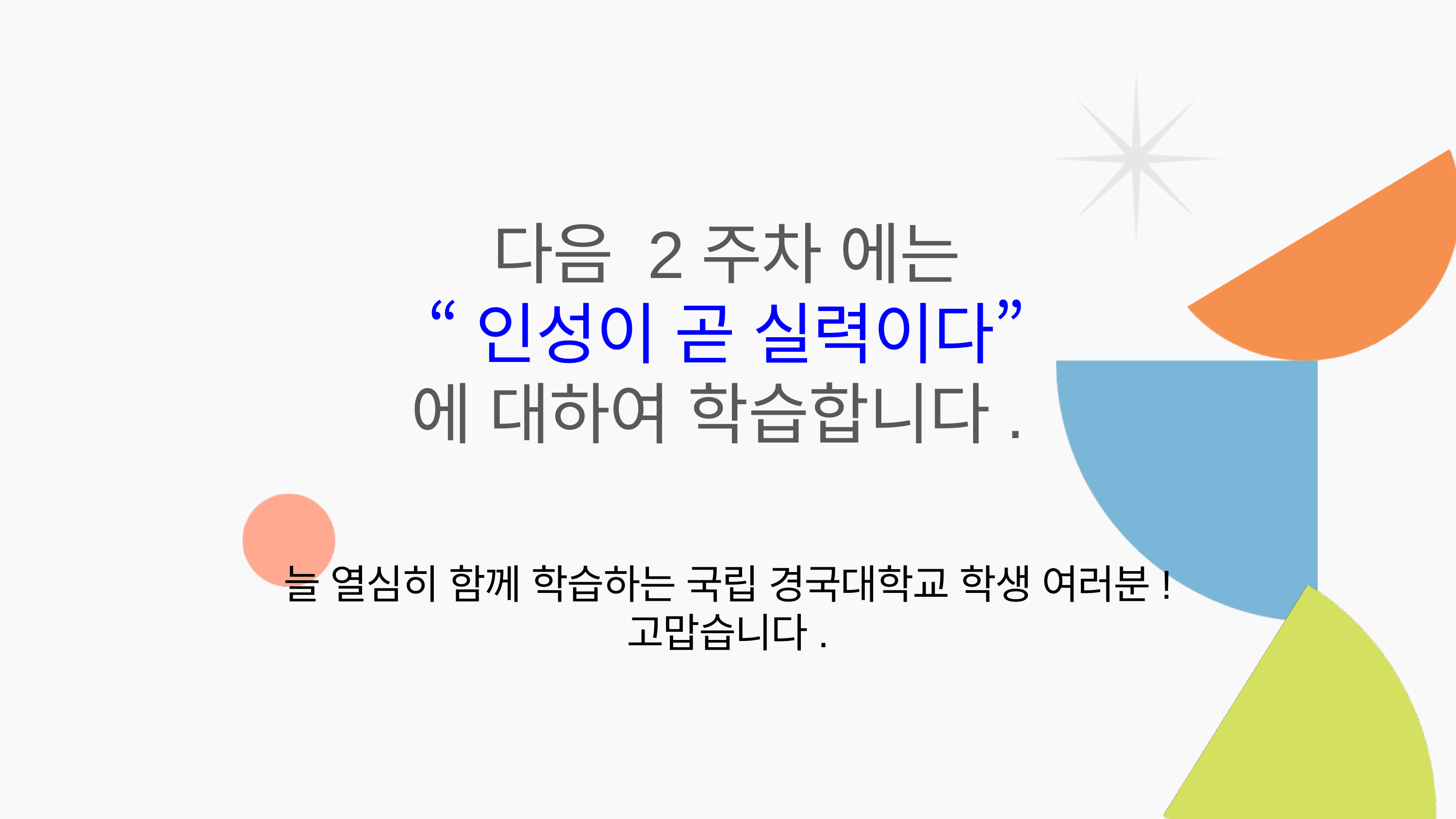

다음 2주차 에는
“인성이 곧 실력이다”
에 대하여 학습합니다.
늘 열심히 함께 학습하는 국립 경국대학교 학생 여러분!
고맙습니다.